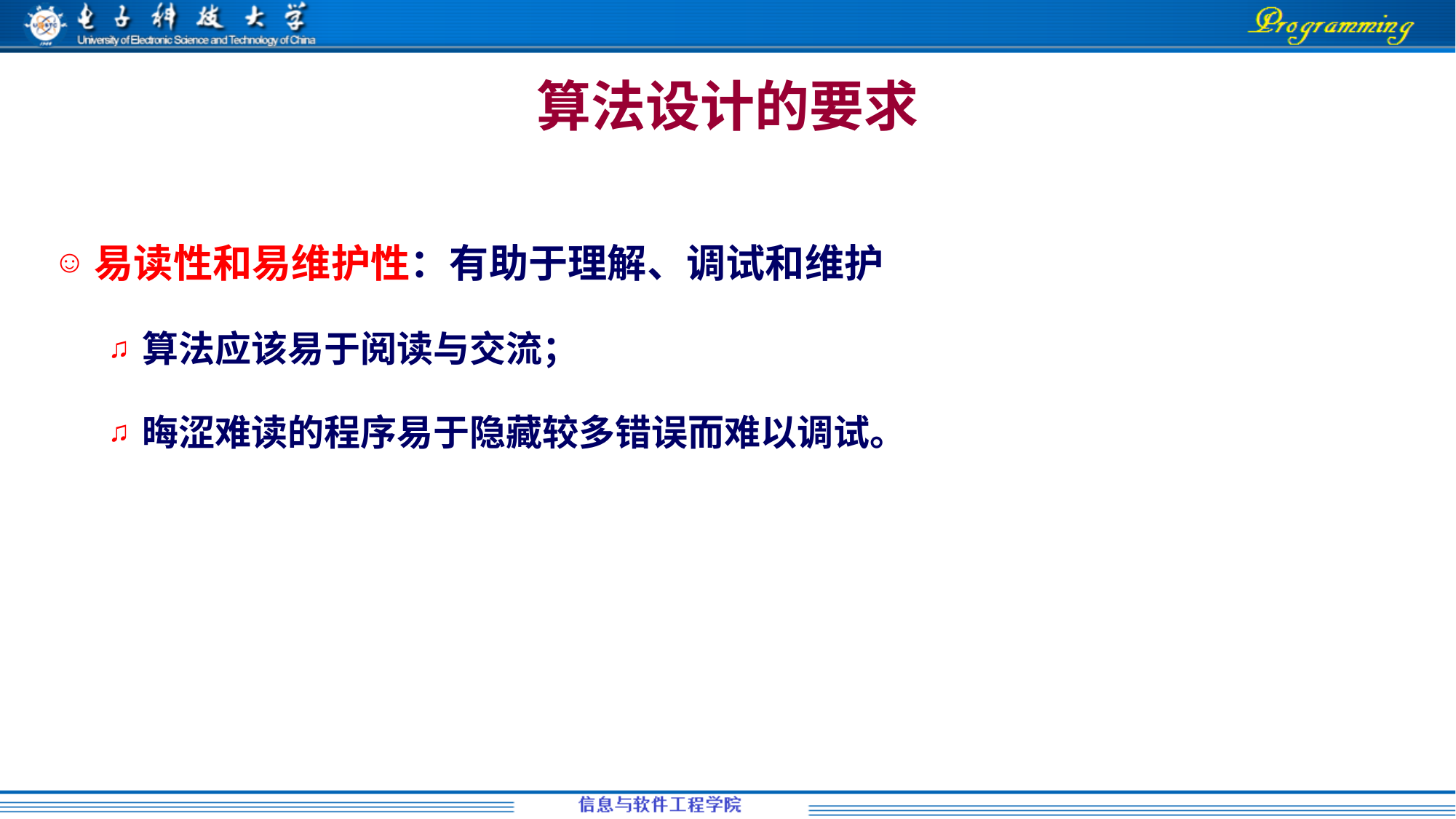

# 算法设计的要求
易读性和易维护性：有助于理解、调试和维护
算法应该易于阅读与交流；
晦涩难读的程序易于隐藏较多错误而难以调试。